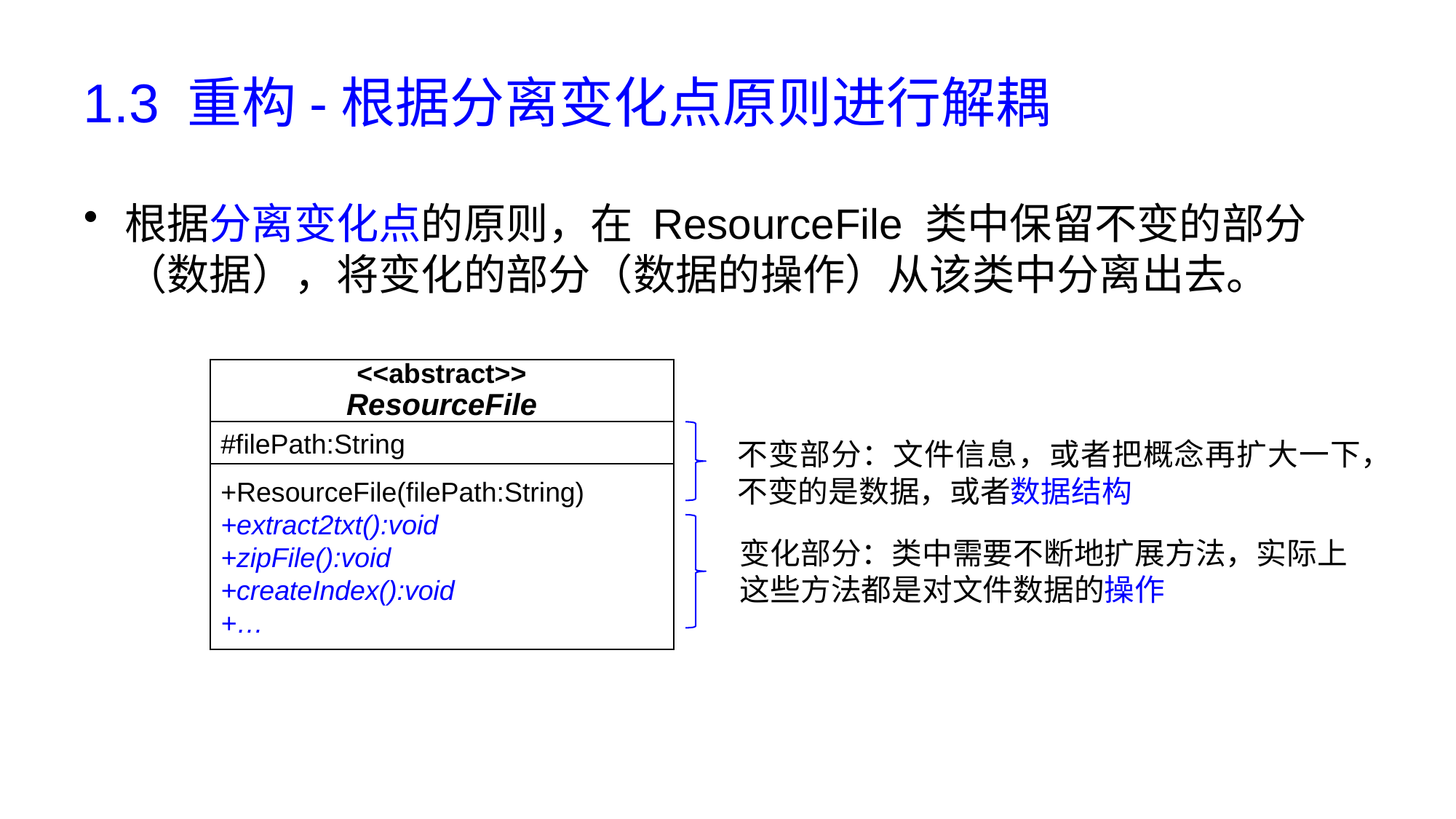

# 1.3 重构-根据分离变化点原则进行解耦
根据分离变化点的原则，在 ResourceFile 类中保留不变的部分（数据），将变化的部分（数据的操作）从该类中分离出去。

<<abstract>>
ResourceFile
#filePath:String
+ResourceFile(filePath:String)
+extract2txt():void
+zipFile():void
+createIndex():void
+…

不变部分：文件信息，或者把概念再扩大一下，不变的是数据，或者数据结构

变化部分：类中需要不断地扩展方法，实际上这些方法都是对文件数据的操作
9